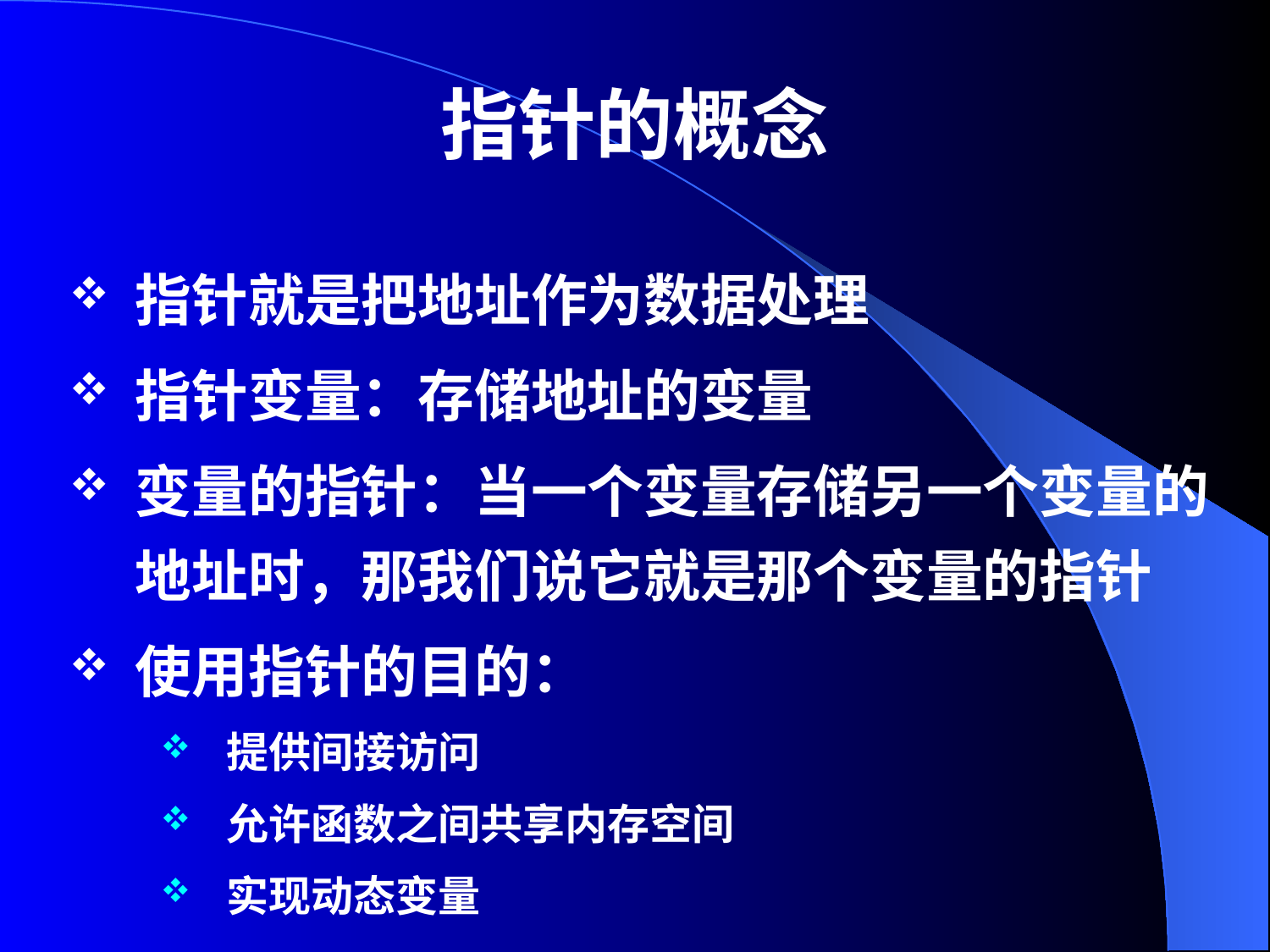

# 指针的概念
指针就是把地址作为数据处理
指针变量：存储地址的变量
变量的指针：当一个变量存储另一个变量的地址时，那我们说它就是那个变量的指针
使用指针的目的：
提供间接访问
允许函数之间共享内存空间
实现动态变量